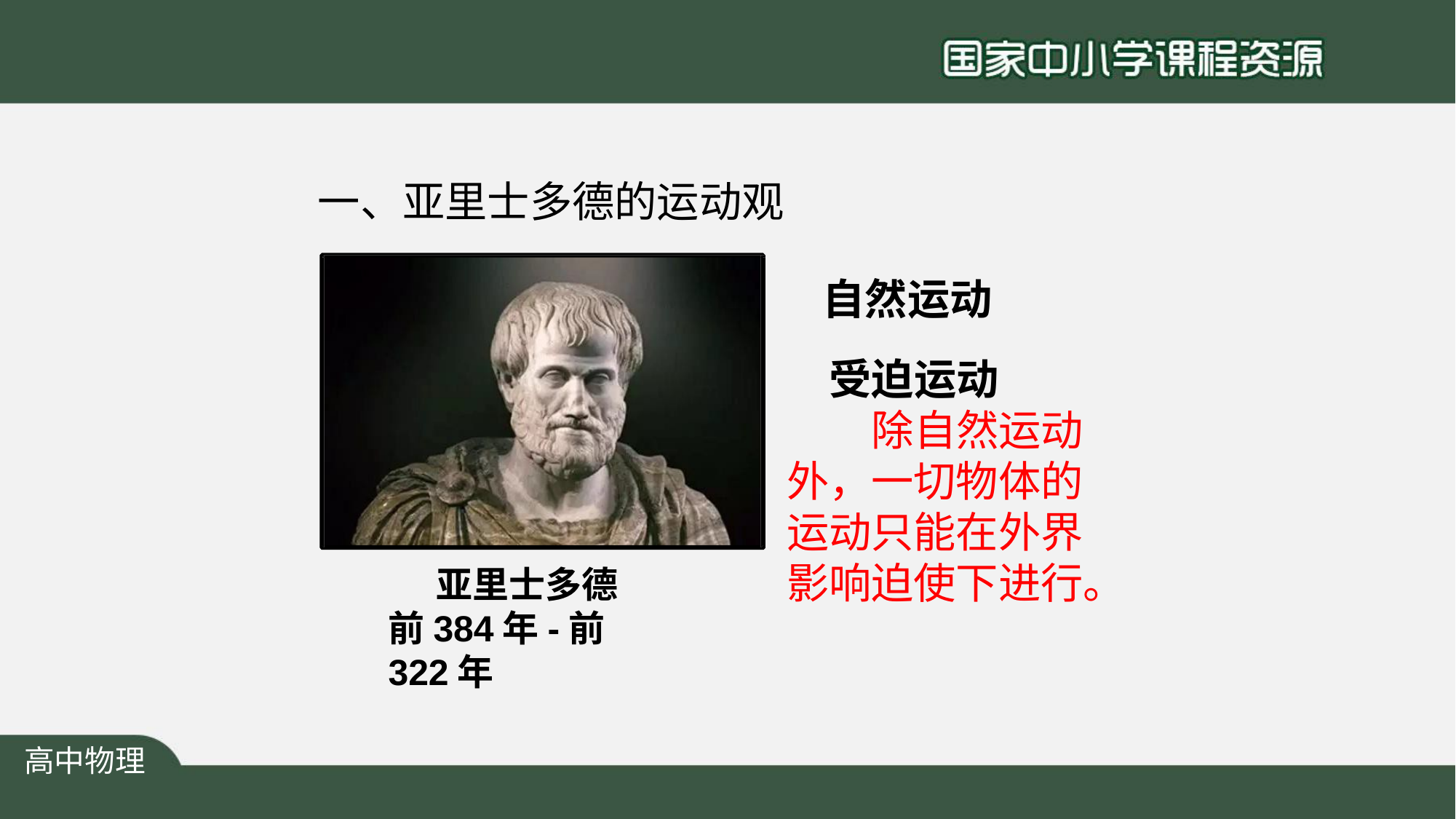

# 一、亚里士多德的运动观
自然运动 受迫运动
除自然运动 外，一切物体的 运动只能在外界 影响迫使下进行。

亚里士多德 前384年-前322年
高中物理